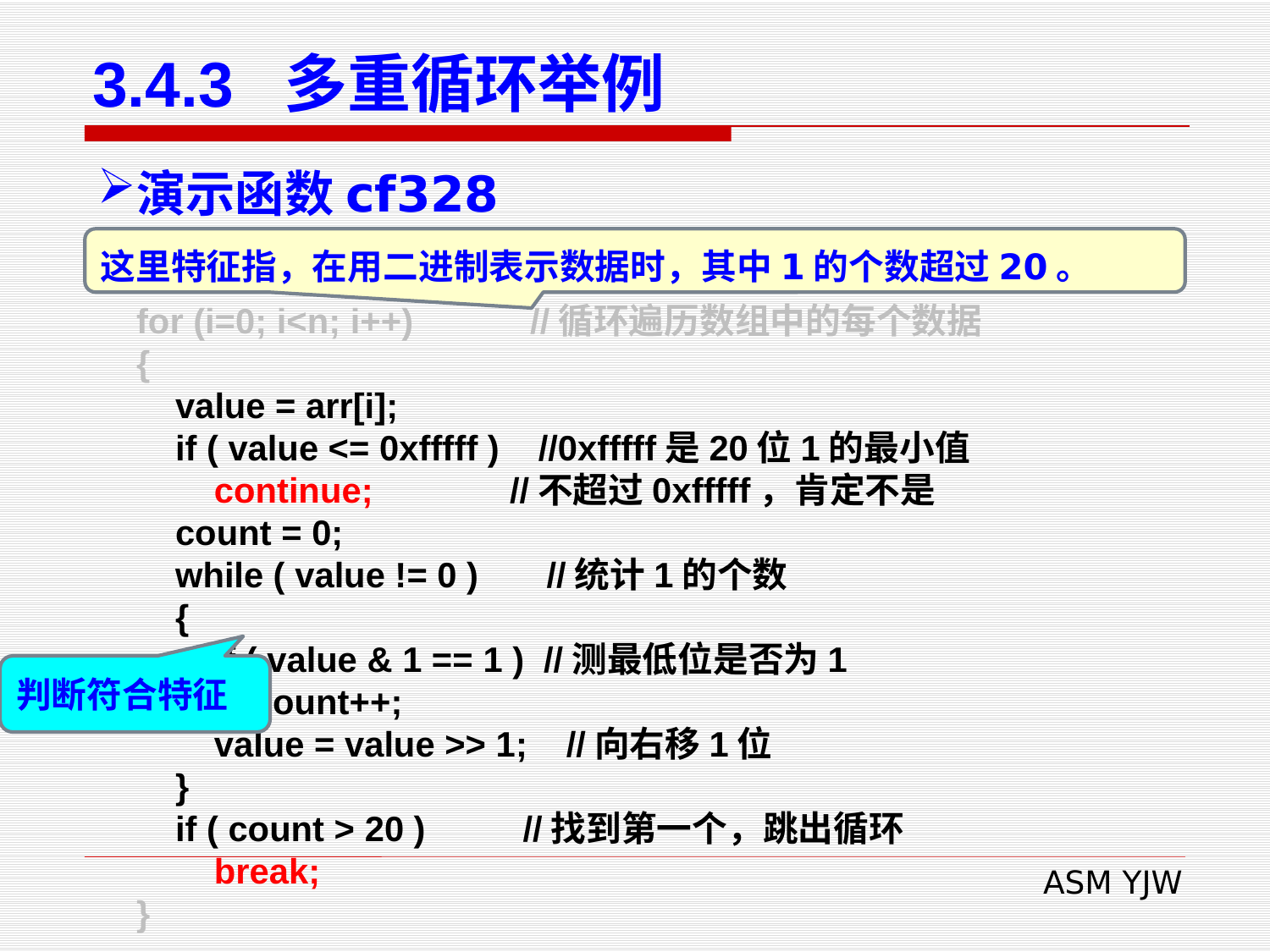

# 3.4.3  多重循环举例
演示函数cf328
这里特征指，在用二进制表示数据时，其中1的个数超过20。
    for (i=0; i<n; i++)            //循环遍历数组中的每个数据
    {
        value = arr[i];
        if ( value <= 0xfffff )    //0xfffff是20位1的最小值
            continue;              //不超过0xfffff，肯定不是
        count = 0;
        while ( value != 0 )       //统计1的个数
        {
            if ( value & 1 == 1 )  //测最低位是否为1
                count++;
            value = value >> 1;    //向右移1位
        }
        if ( count > 20 )          //找到第一个，跳出循环
            break;
    }
判断符合特征